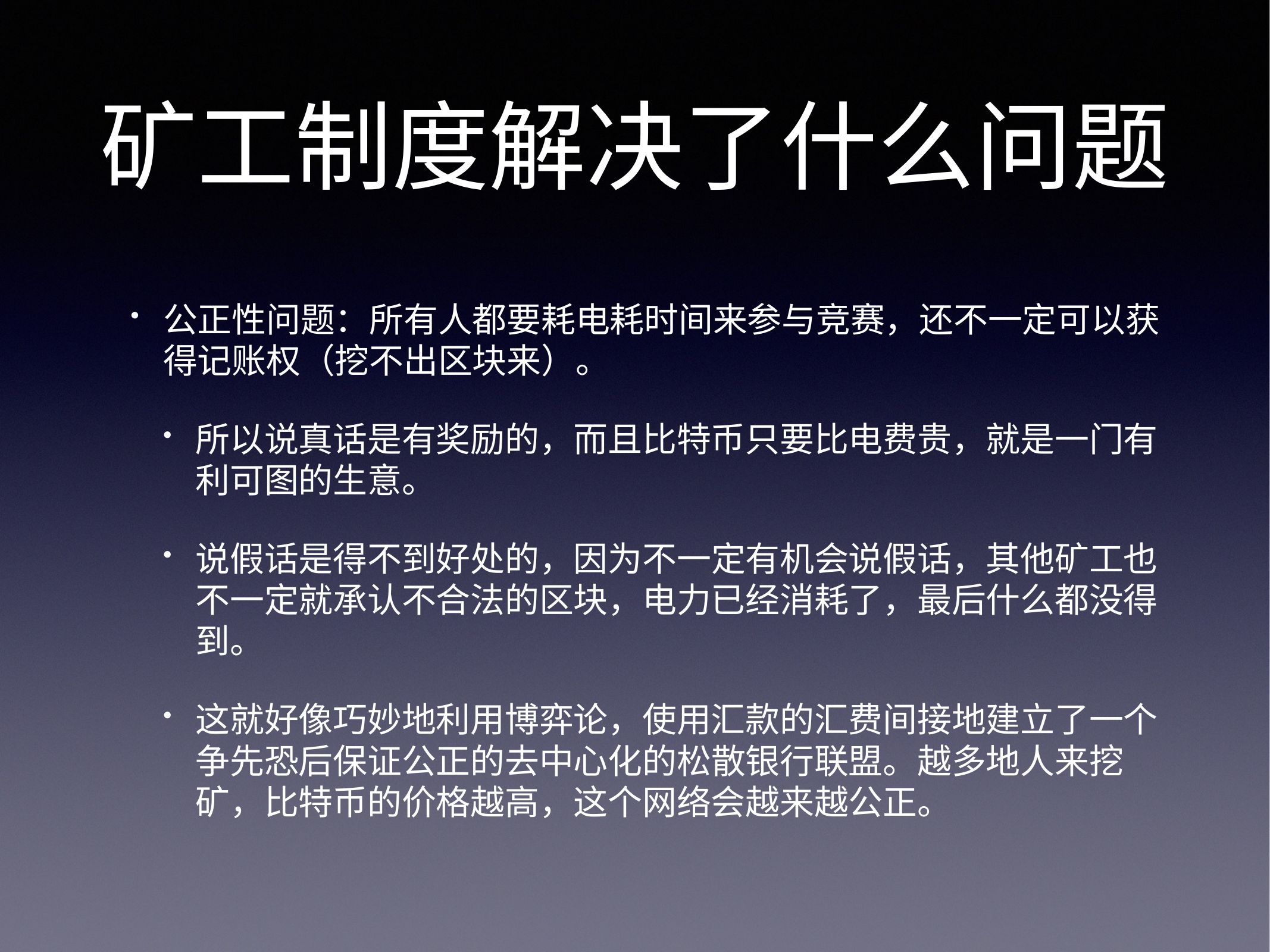

# 矿工制度解决了什么问题
公正性问题：所有人都要耗电耗时间来参与竞赛，还不一定可以获得记账权（挖不出区块来）。
所以说真话是有奖励的，而且比特币只要比电费贵，就是一门有利可图的生意。
说假话是得不到好处的，因为不一定有机会说假话，其他矿工也不一定就承认不合法的区块，电力已经消耗了，最后什么都没得到。
这就好像巧妙地利用博弈论，使用汇款的汇费间接地建立了一个争先恐后保证公正的去中心化的松散银行联盟。越多地人来挖矿，比特币的价格越高，这个网络会越来越公正。